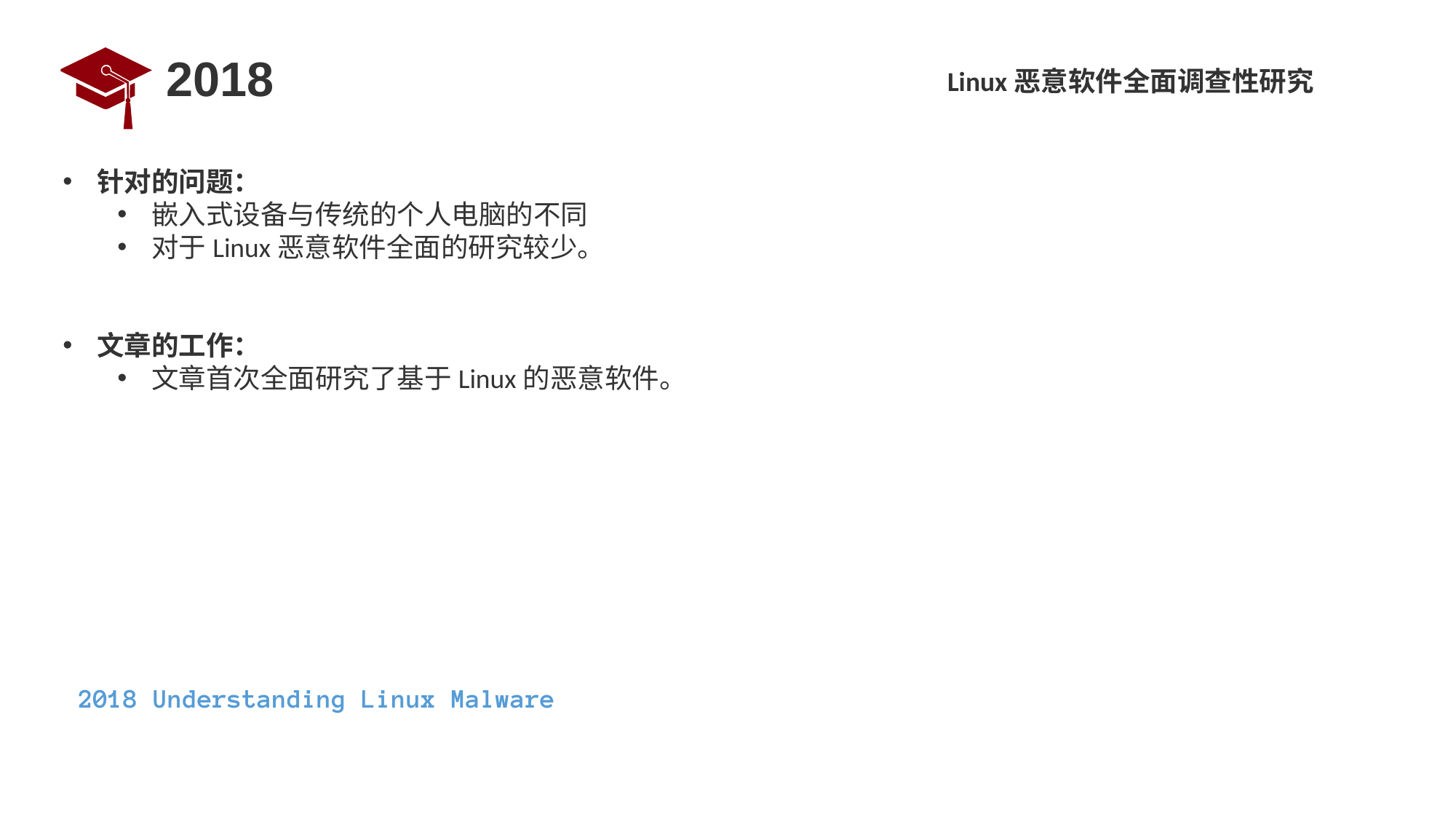

# 2018
Linux恶意软件全面调查性研究
针对的问题：
嵌入式设备与传统的个人电脑的不同
对于Linux恶意软件全面的研究较少。

文章的工作：
文章首次全面研究了基于Linux的恶意软件。
2018 Understanding Linux Malware